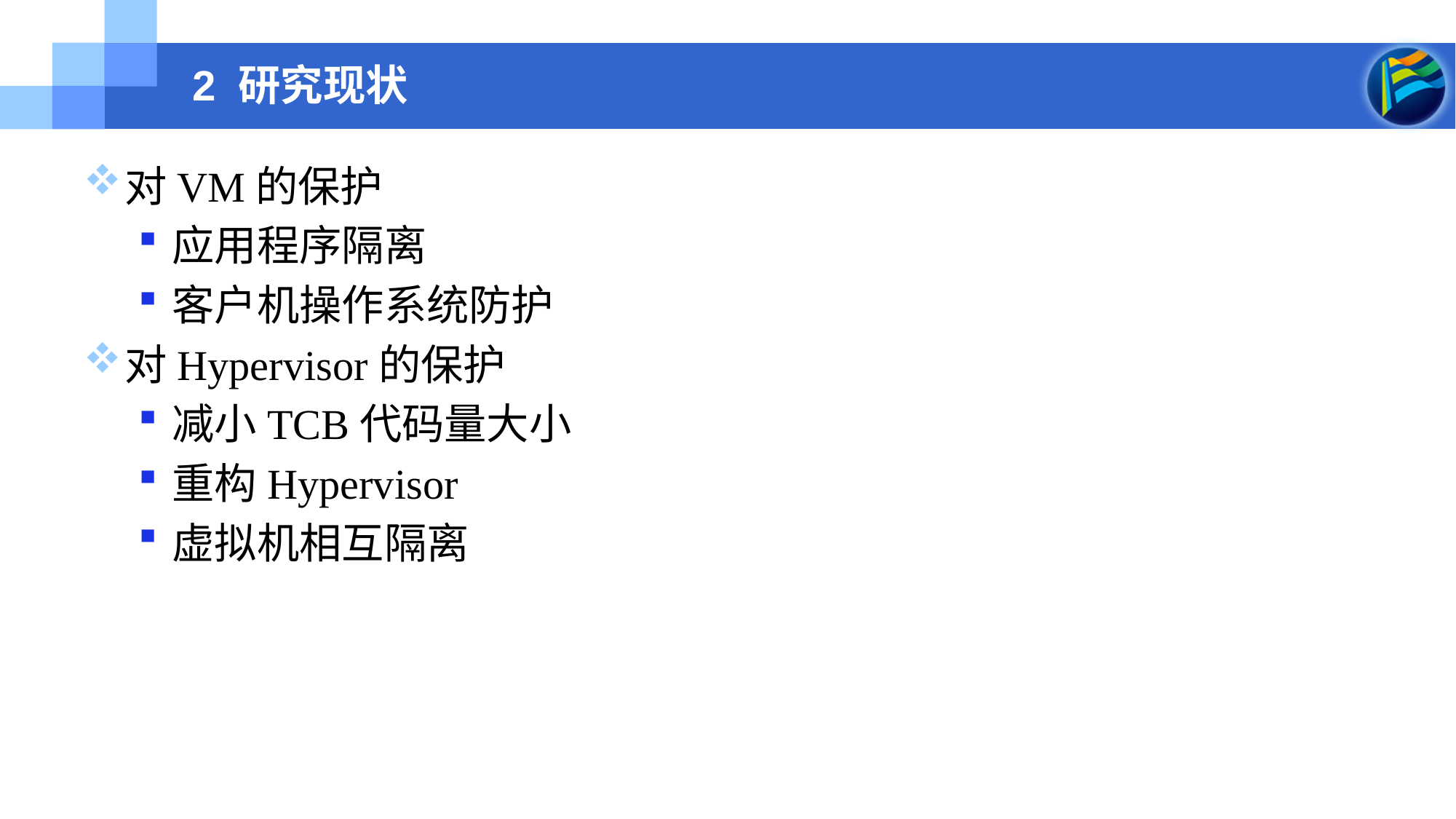

# 2 研究现状
对VM的保护
应用程序隔离
客户机操作系统防护
对Hypervisor的保护
减小TCB代码量大小
重构Hypervisor
虚拟机相互隔离
6